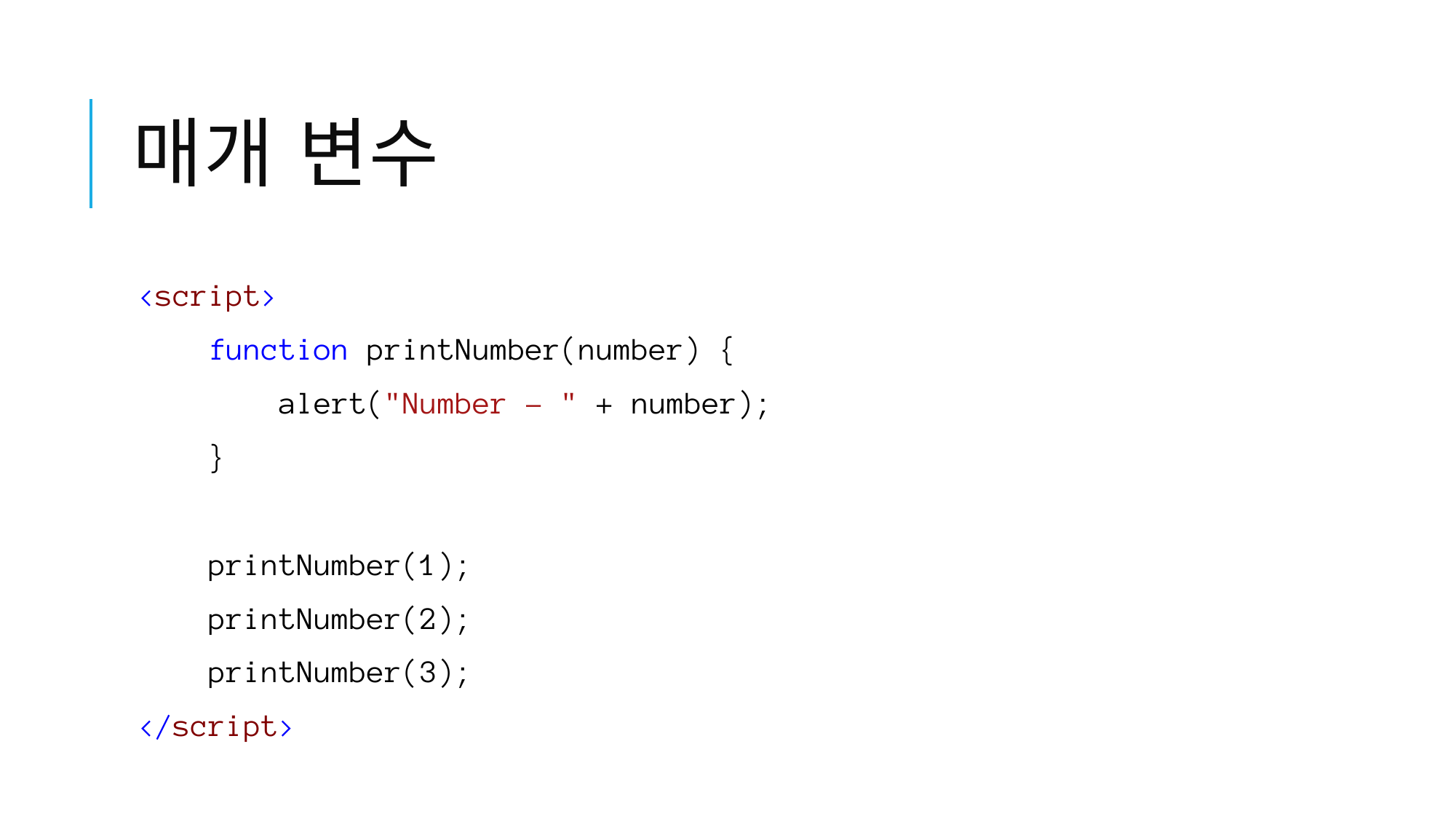

# 매개 변수
<script>
    function printNumber(number) {
        alert("Number - " + number);
    }

    printNumber(1);
    printNumber(2);
    printNumber(3);
</script>